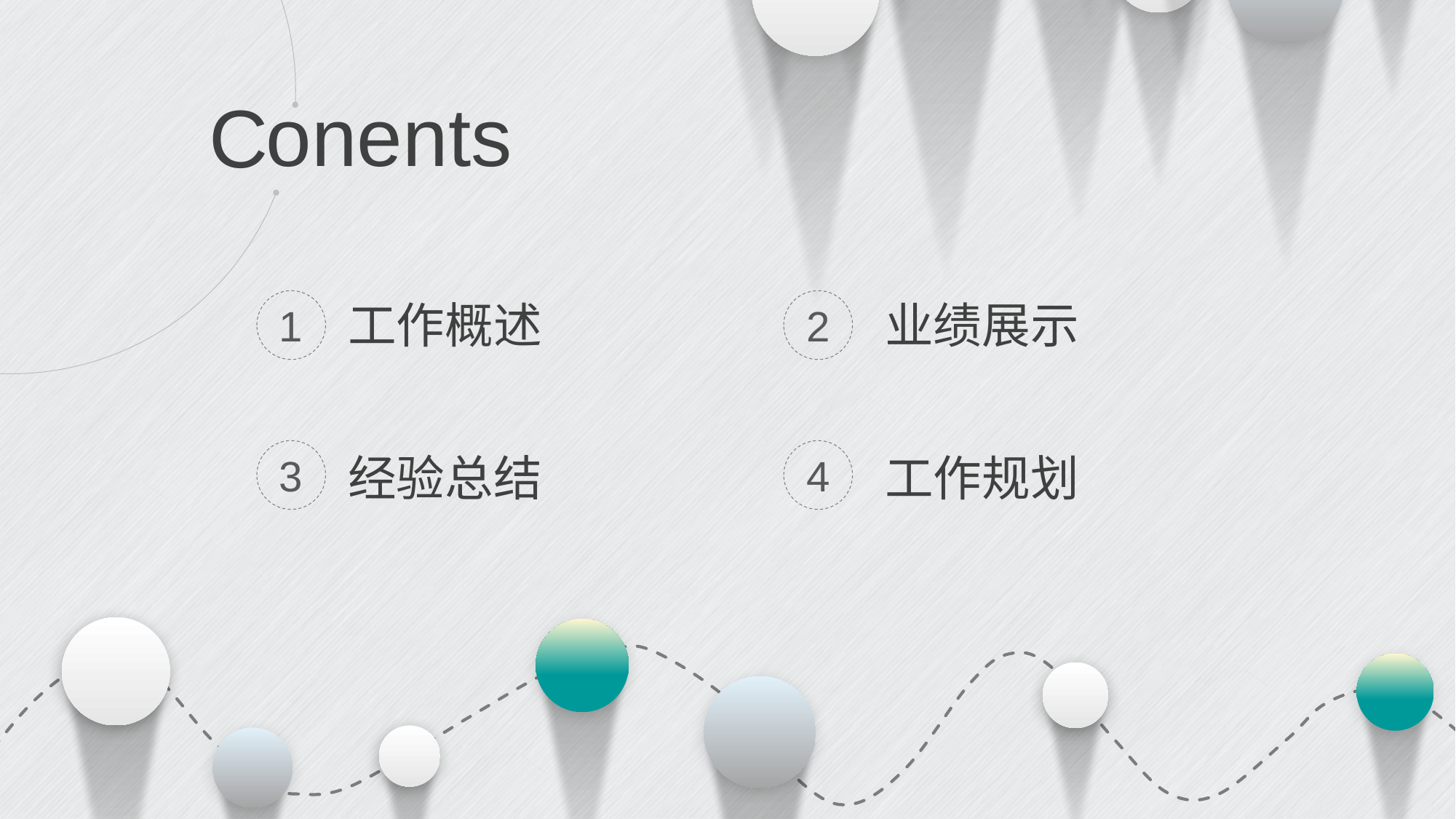

onents
C
业绩展示
工作概述
1
2
3
4
经验总结
工作规划